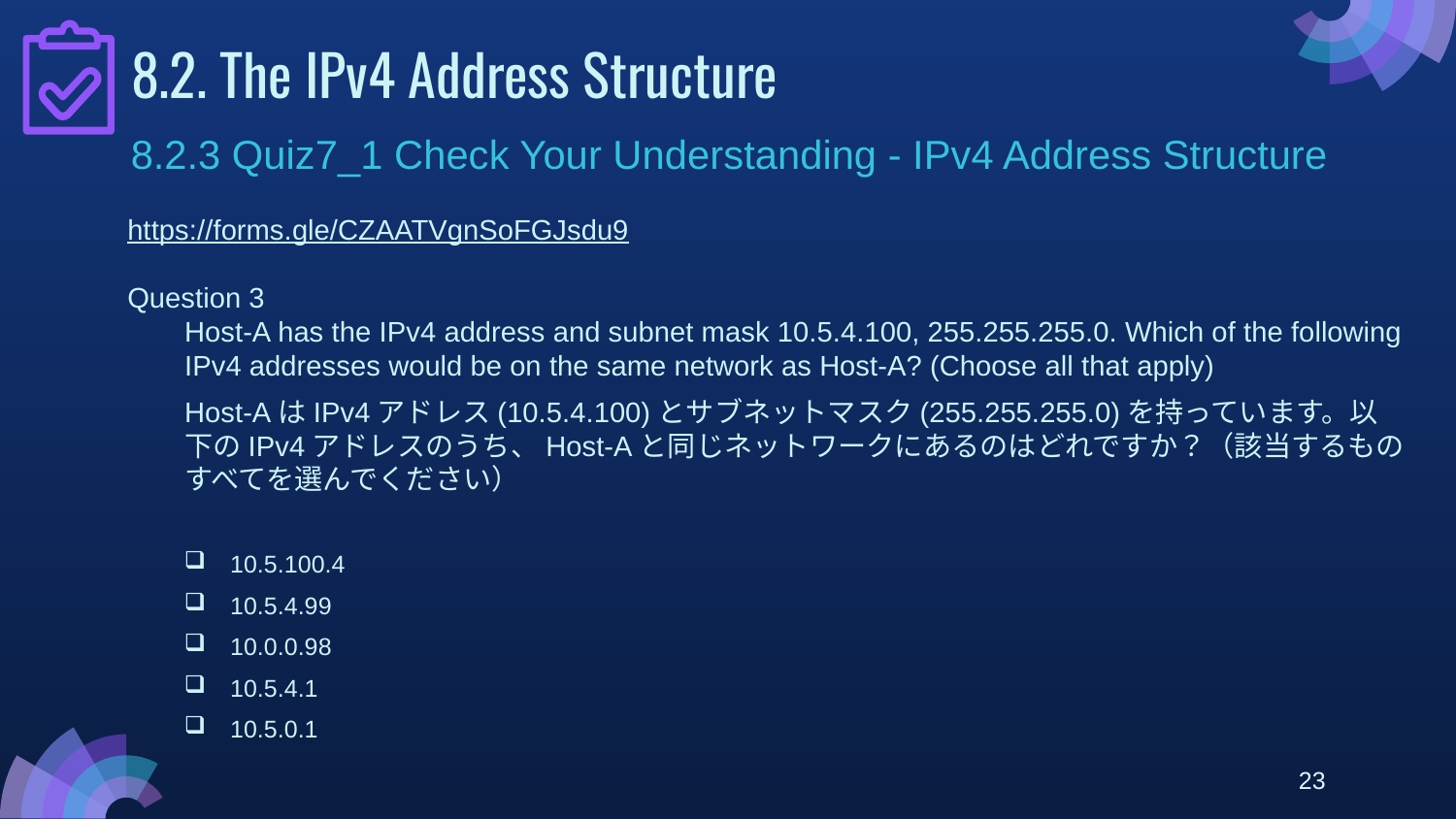

# 8.2. The IPv4 Address Structure
8.2.3 Quiz7_1 Check Your Understanding - IPv4 Address Structure
https://forms.gle/CZAATVgnSoFGJsdu9

Question 3
Host-A has the IPv4 address and subnet mask 10.5.4.100, 255.255.255.0. Which of the following IPv4 addresses would be on the same network as Host-A? (Choose all that apply)
Host-AはIPv4アドレス(10.5.4.100)とサブネットマスク(255.255.255.0)を持っています。以下のIPv4アドレスのうち、Host-Aと同じネットワークにあるのはどれですか？（該当するものすべてを選んでください）

10.5.100.4
10.5.4.99
10.0.0.98
10.5.4.1
10.5.0.1
23